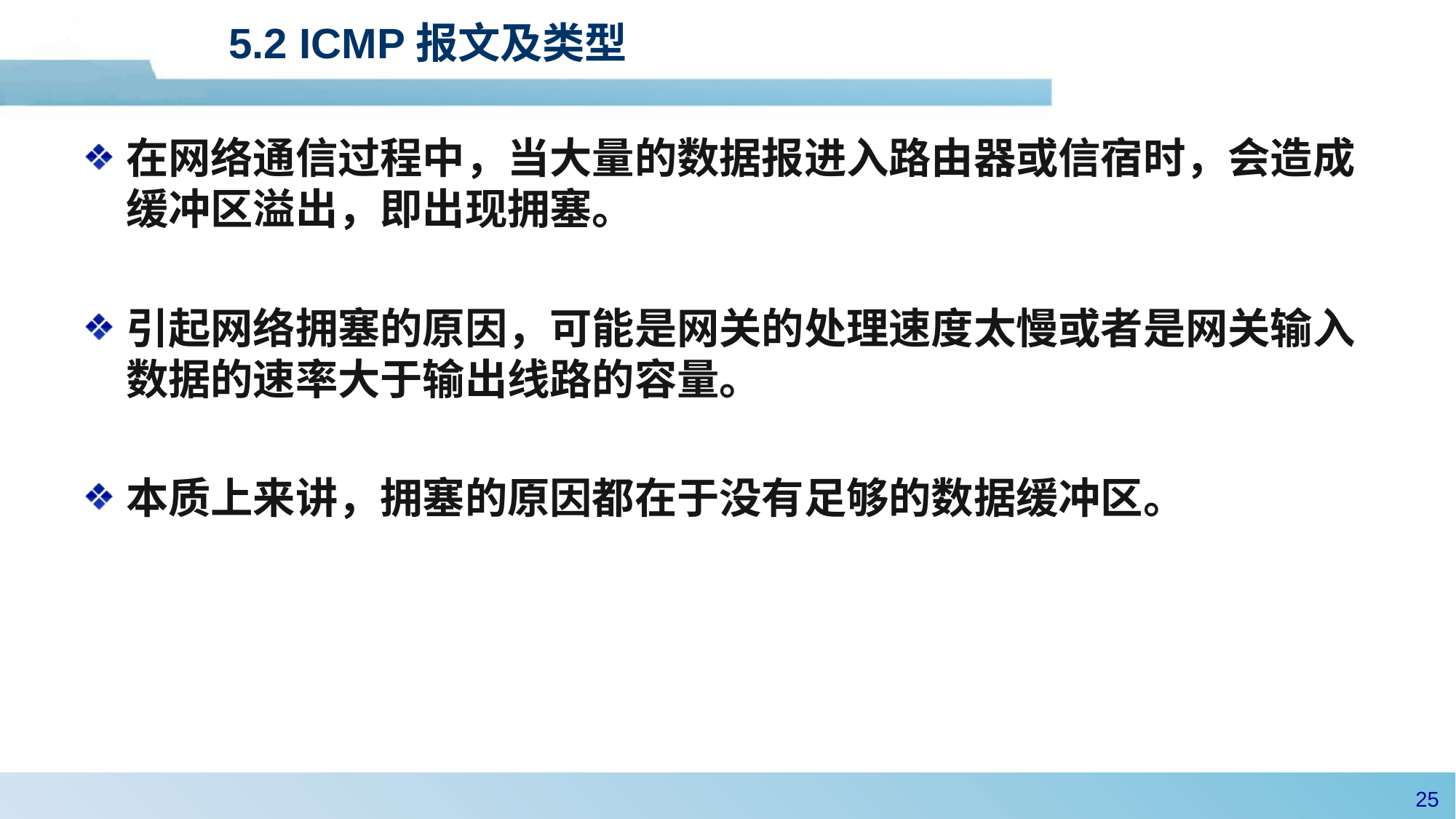

#
5.2 ICMP报文及类型
在网络通信过程中，当大量的数据报进入路由器或信宿时，会造成缓冲区溢出，即出现拥塞。

引起网络拥塞的原因，可能是网关的处理速度太慢或者是网关输入数据的速率大于输出线路的容量。

本质上来讲，拥塞的原因都在于没有足够的数据缓冲区。
25